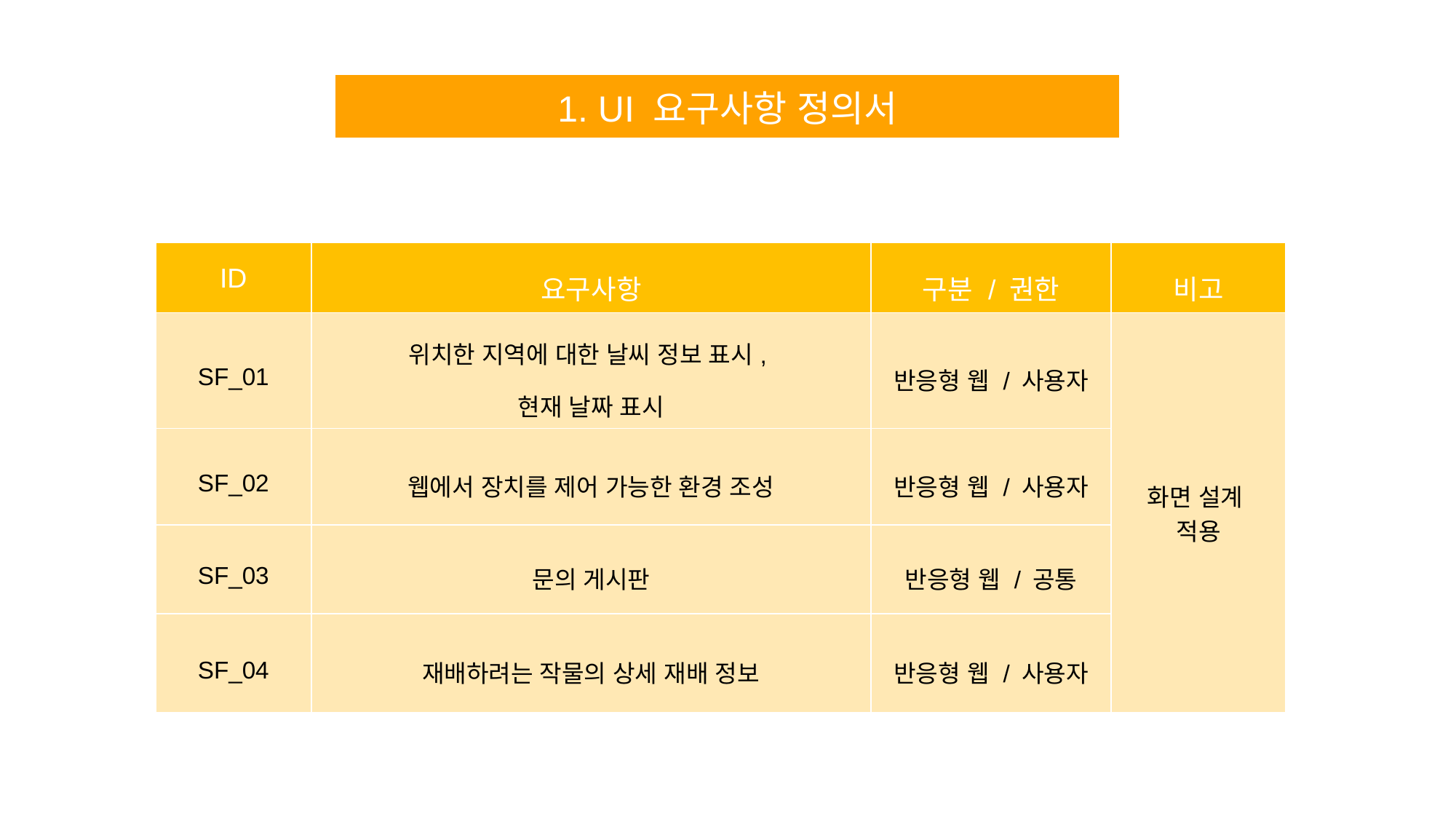

| 1. UI 요구사항 정의서 |
| --- |
| ID | 요구사항 | 구분 / 권한 | 비고 |
| --- | --- | --- | --- |
| SF\_01 | 위치한 지역에 대한 날씨 정보 표시, 현재 날짜 표시 | 반응형 웹 / 사용자 | 화면 설계 적용 |
| SF\_02 | 웹에서 장치를 제어 가능한 환경 조성 | 반응형 웹 / 사용자 |  |
| SF\_03 | 문의 게시판 | 반응형 웹 / 공통 |  |
| SF\_04 | 재배하려는 작물의 상세 재배 정보 | 반응형 웹 / 사용자 |  |